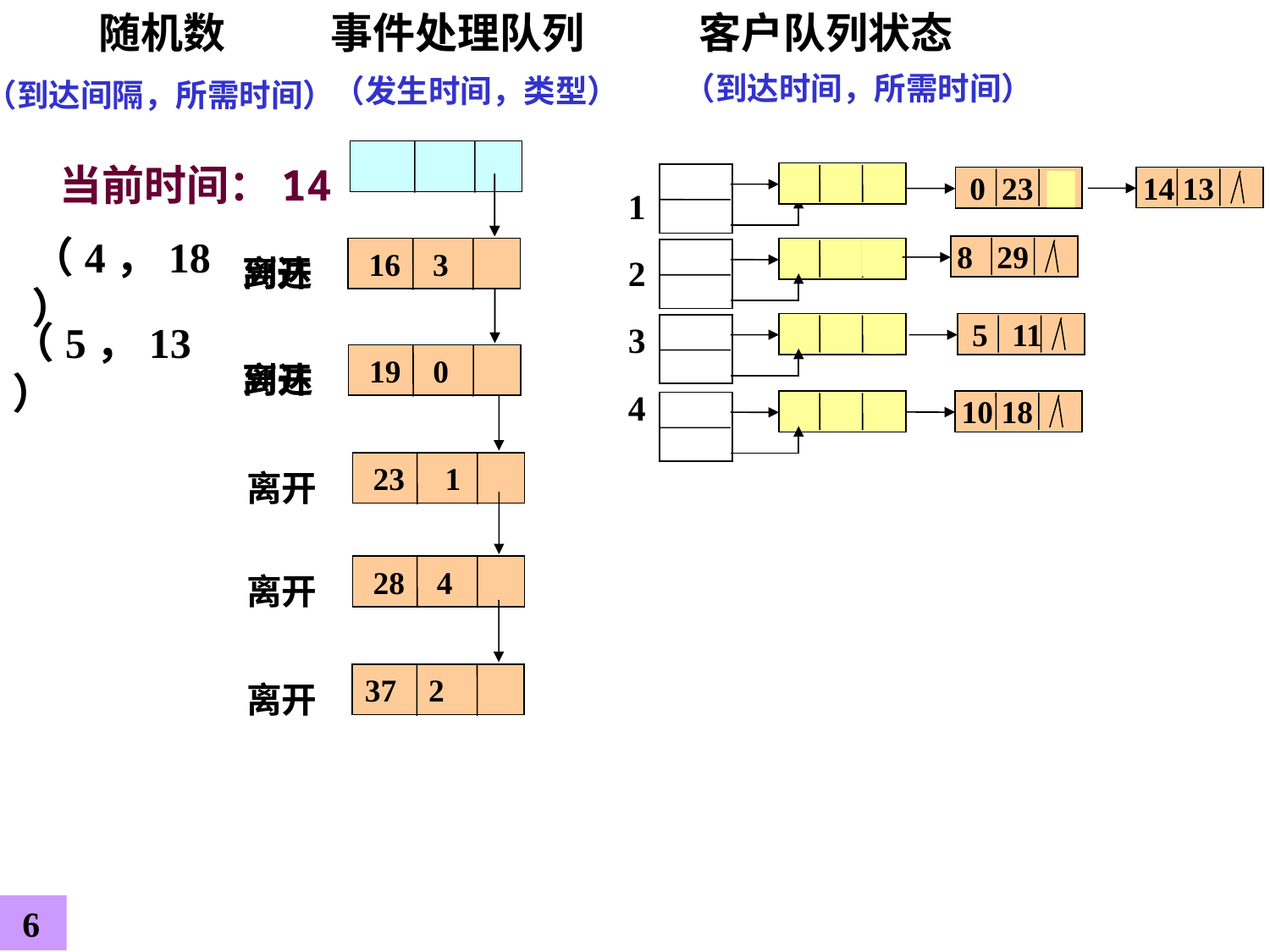

随机数           事件处理队列            客户队列状态
（到达时间，所需时间）
（发生时间，类型）
（到达间隔，所需时间）

当前时间：14
 14 13

  0  23

1
2
3
4

 14    0

到达

 16    3

离开

 19    0

到达
（4，18 ）
 8   29

 16     3

离开
  5   11

（5，13 ）
 10 18

 23     1

离开

 28    4

离开

37    2

离开
6